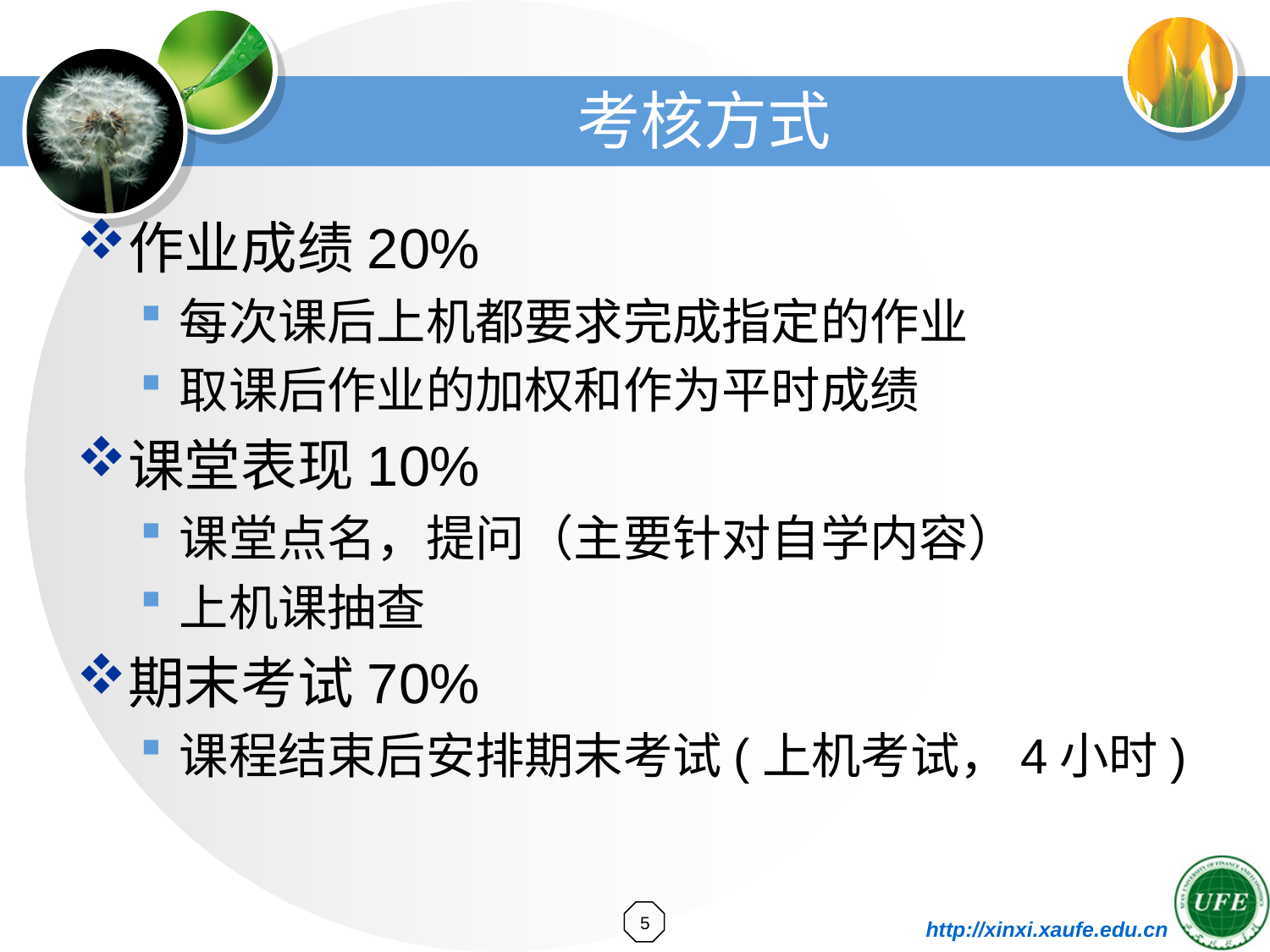

# 考核方式
作业成绩20%
每次课后上机都要求完成指定的作业
取课后作业的加权和作为平时成绩
课堂表现10%
课堂点名，提问（主要针对自学内容）
上机课抽查
期末考试70%
课程结束后安排期末考试(上机考试，4小时)
5
http://xinxi.xaufe.edu.cn